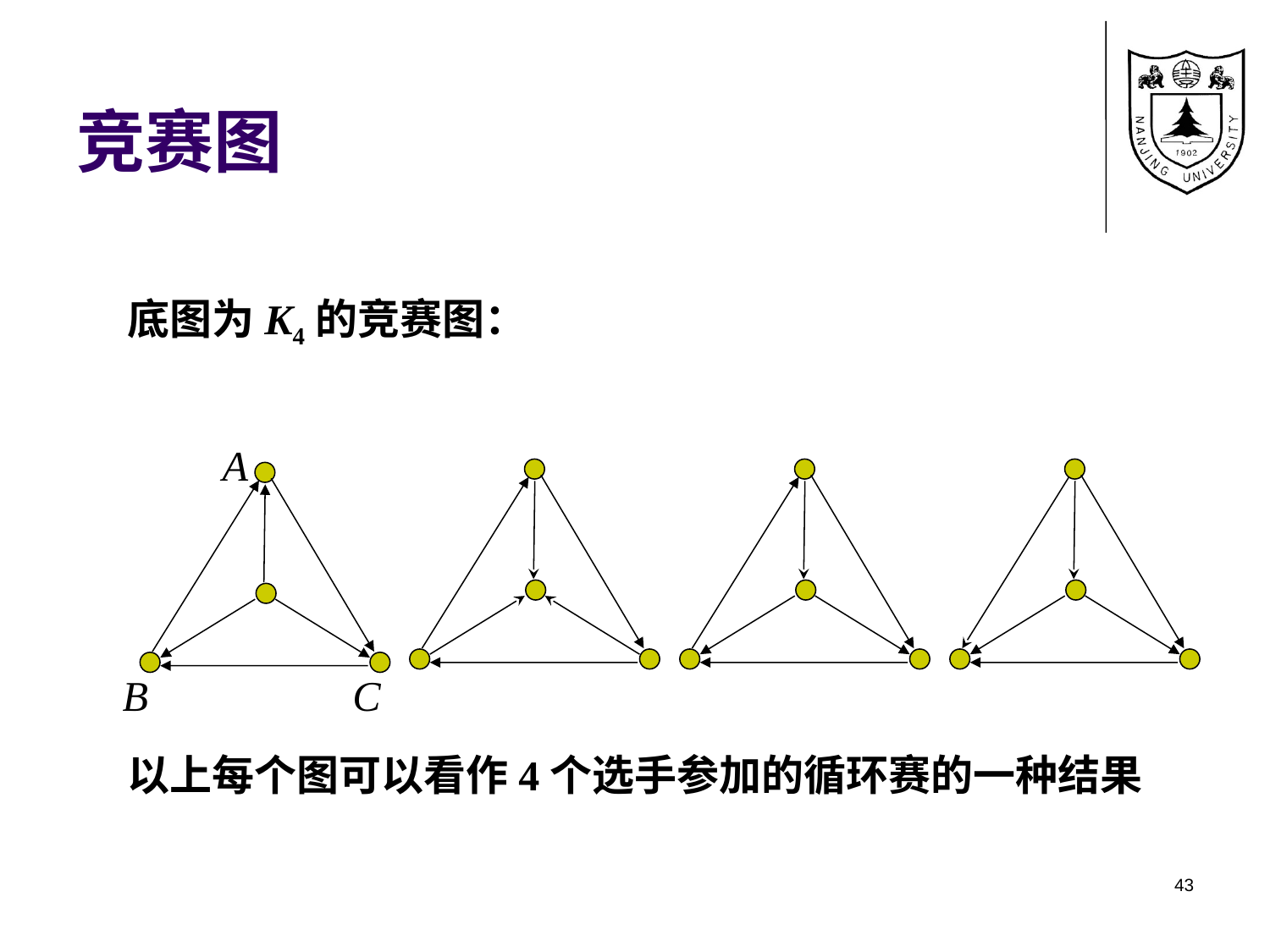

# 竞赛图
底图为K4的竞赛图：
A

B
C

以上每个图可以看作4个选手参加的循环赛的一种结果
43